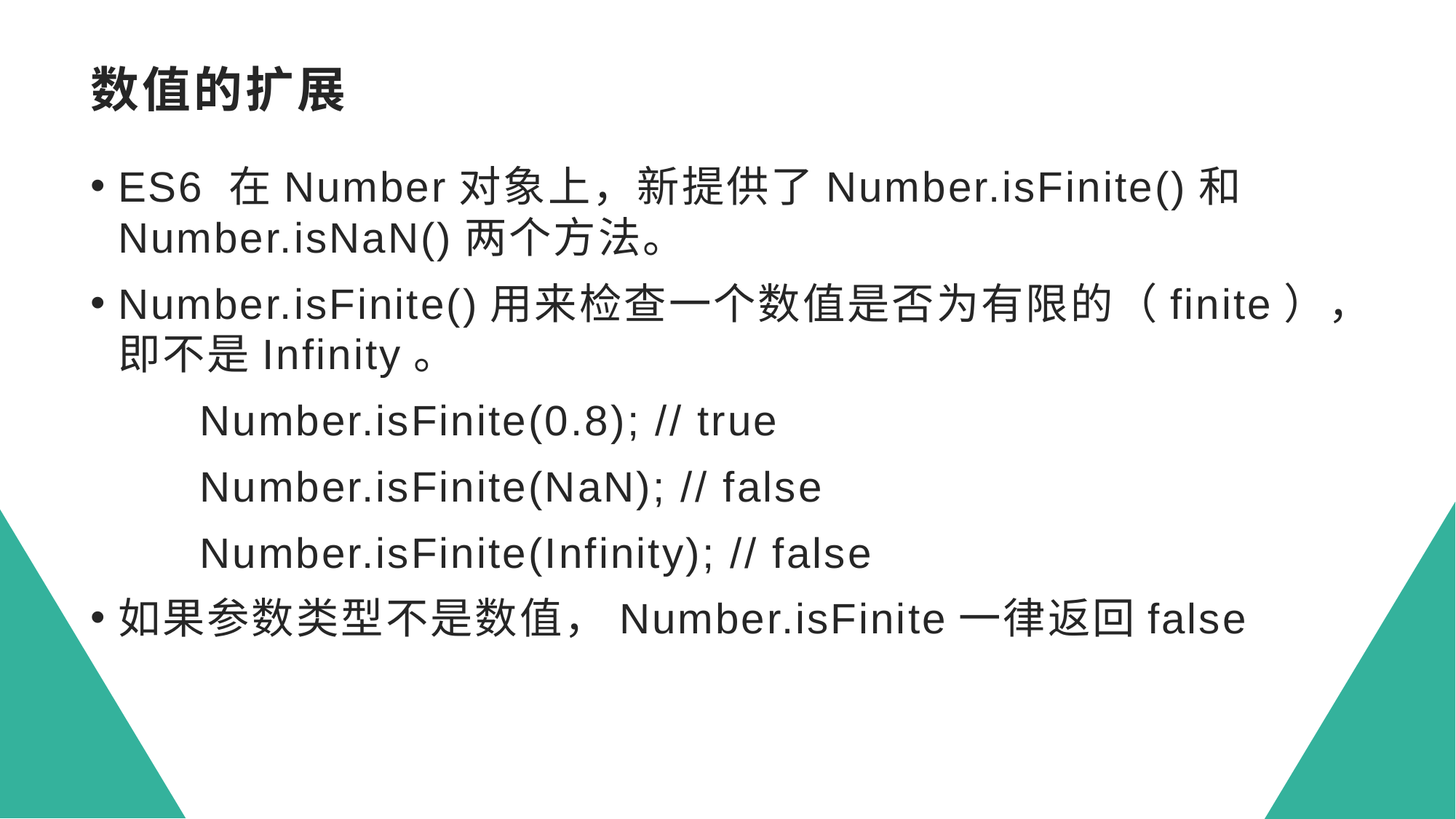

# 数值的扩展
ES6 在Number对象上，新提供了Number.isFinite()和Number.isNaN()两个方法。
Number.isFinite()用来检查一个数值是否为有限的（finite），即不是Infinity。
Number.isFinite(0.8); // true
Number.isFinite(NaN); // false
Number.isFinite(Infinity); // false
如果参数类型不是数值，Number.isFinite一律返回false